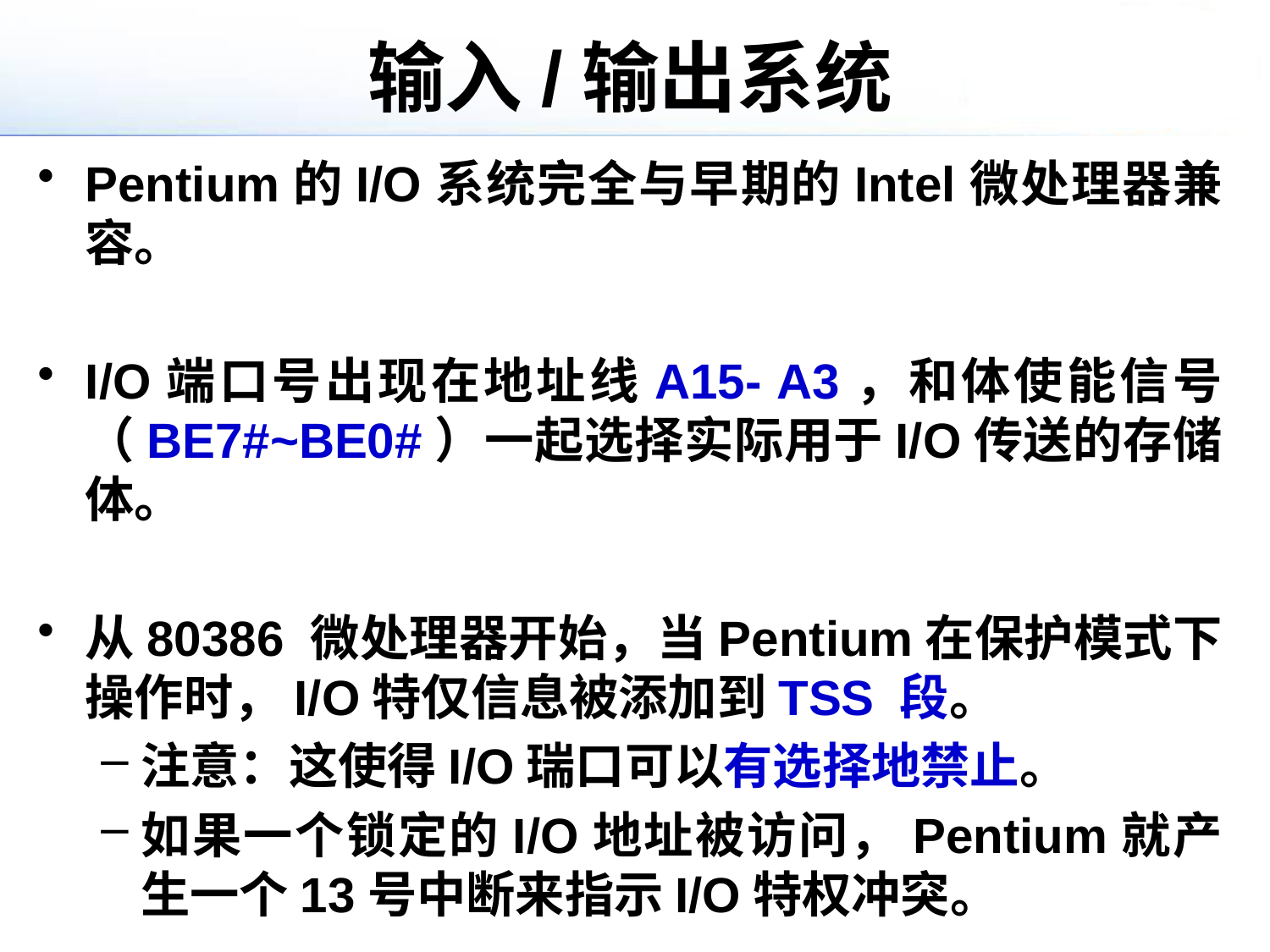

# 输入/输出系统
Pentium的I/O系统完全与早期的Intel微处理器兼容。

I/O端口号出现在地址线A15- A3，和体使能信号（BE7#~BE0#）一起选择实际用于I/O传送的存储体。

从80386 微处理器开始，当Pentium在保护模式下操作时，I/O特仅信息被添加到TSS 段。
注意：这使得I/O瑞口可以有选择地禁止。
如果一个锁定的I/O地址被访问，Pentium就产生一个13号中断来指示I/O特权冲突。